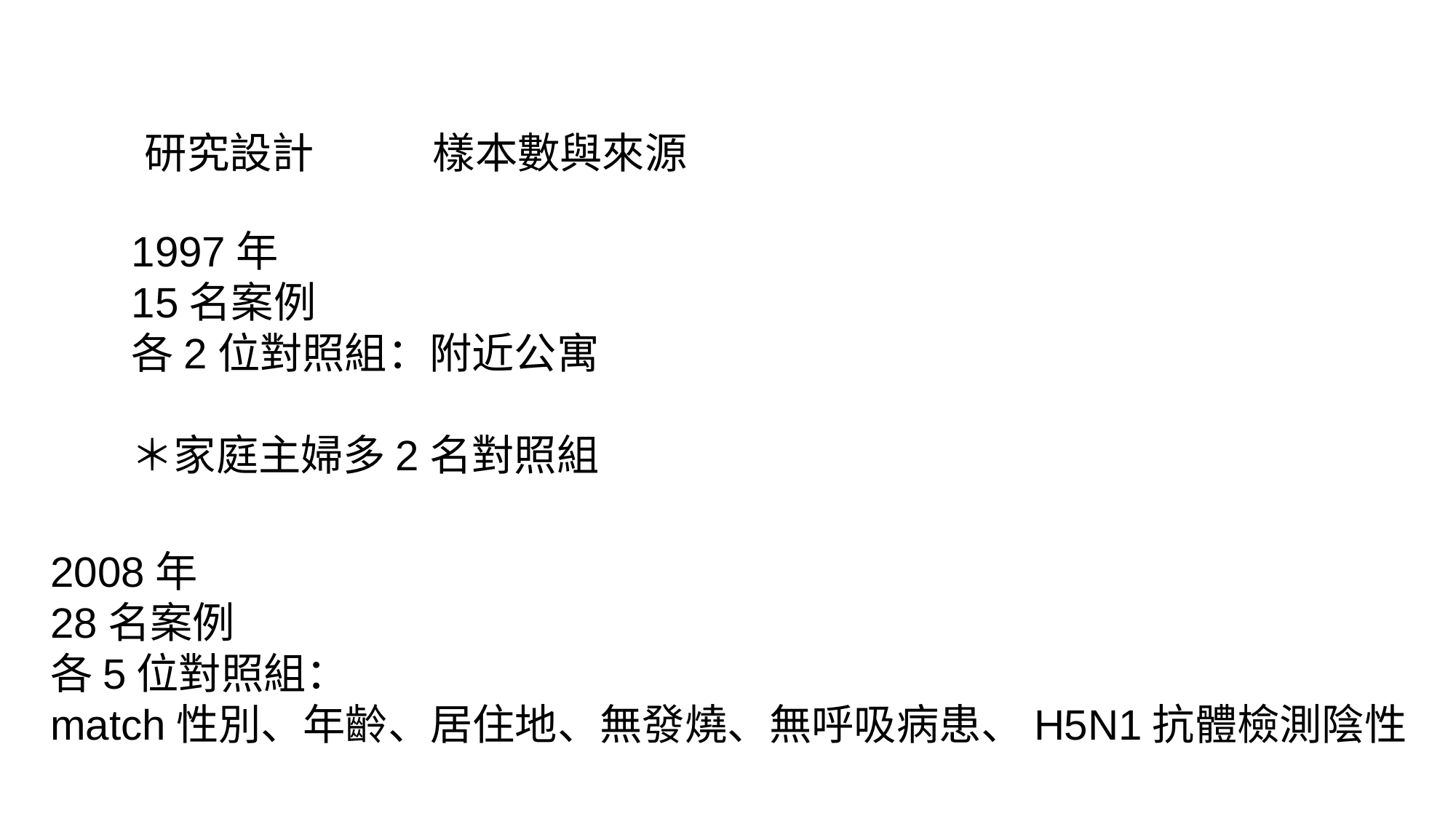

研究設計
樣本數與來源
1997年
15名案例
各2位對照組：附近公寓

＊家庭主婦多2名對照組
2008年
28名案例
各5位對照組：
match性別、年齡、居住地、無發燒、無呼吸病患、H5N1抗體檢測陰性